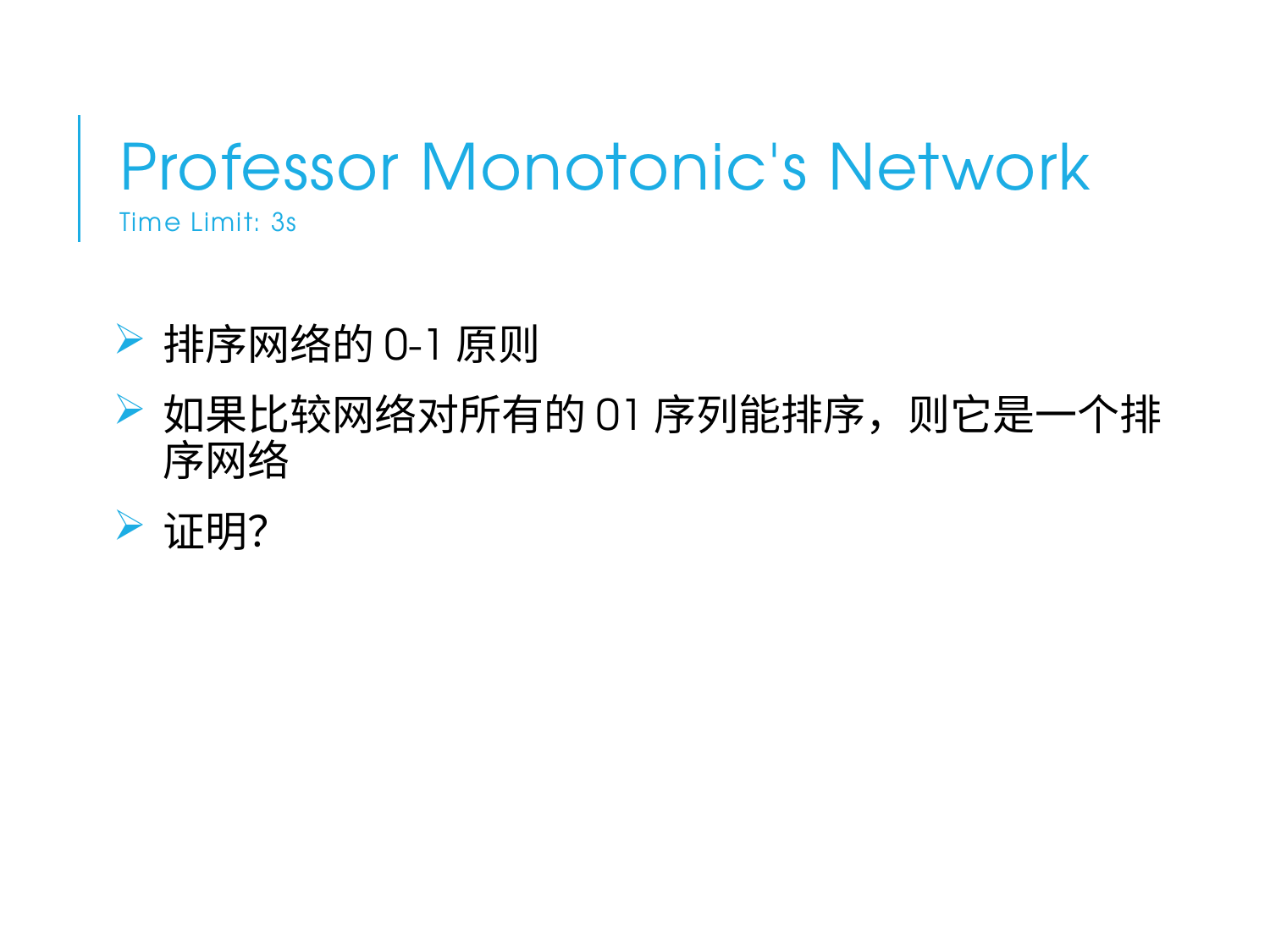

# Professor Monotonic's Network Time Limit: 3s
排序网络的0-1原则
如果比较网络对所有的01序列能排序，则它是一个排序网络
证明？